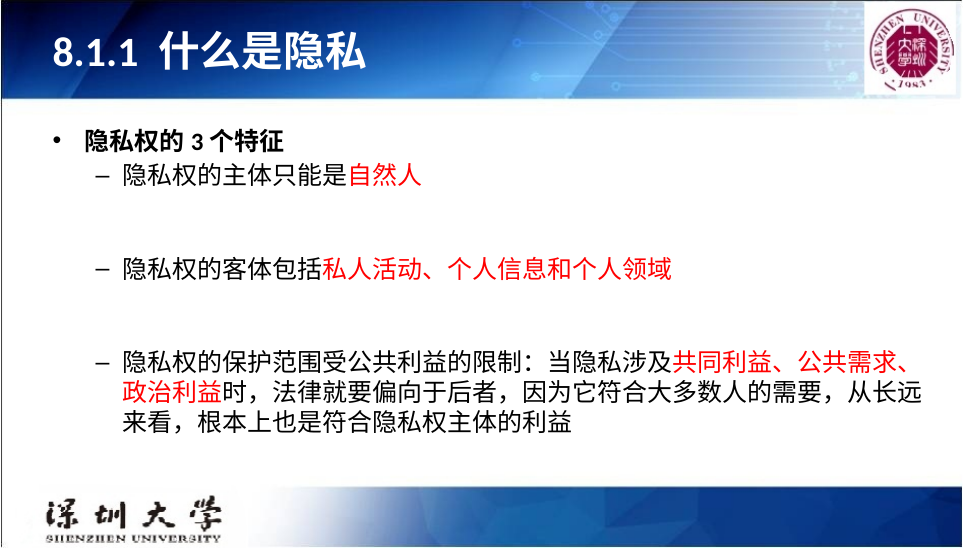

# 8.1.1 什么是隐私
隐私权的3个特征
隐私权的主体只能是自然人

隐私权的客体包括私人活动、个人信息和个人领域

隐私权的保护范围受公共利益的限制：当隐私涉及共同利益、公共需求、政治利益时，法律就要偏向于后者，因为它符合大多数人的需要，从长远来看，根本上也是符合隐私权主体的利益
290